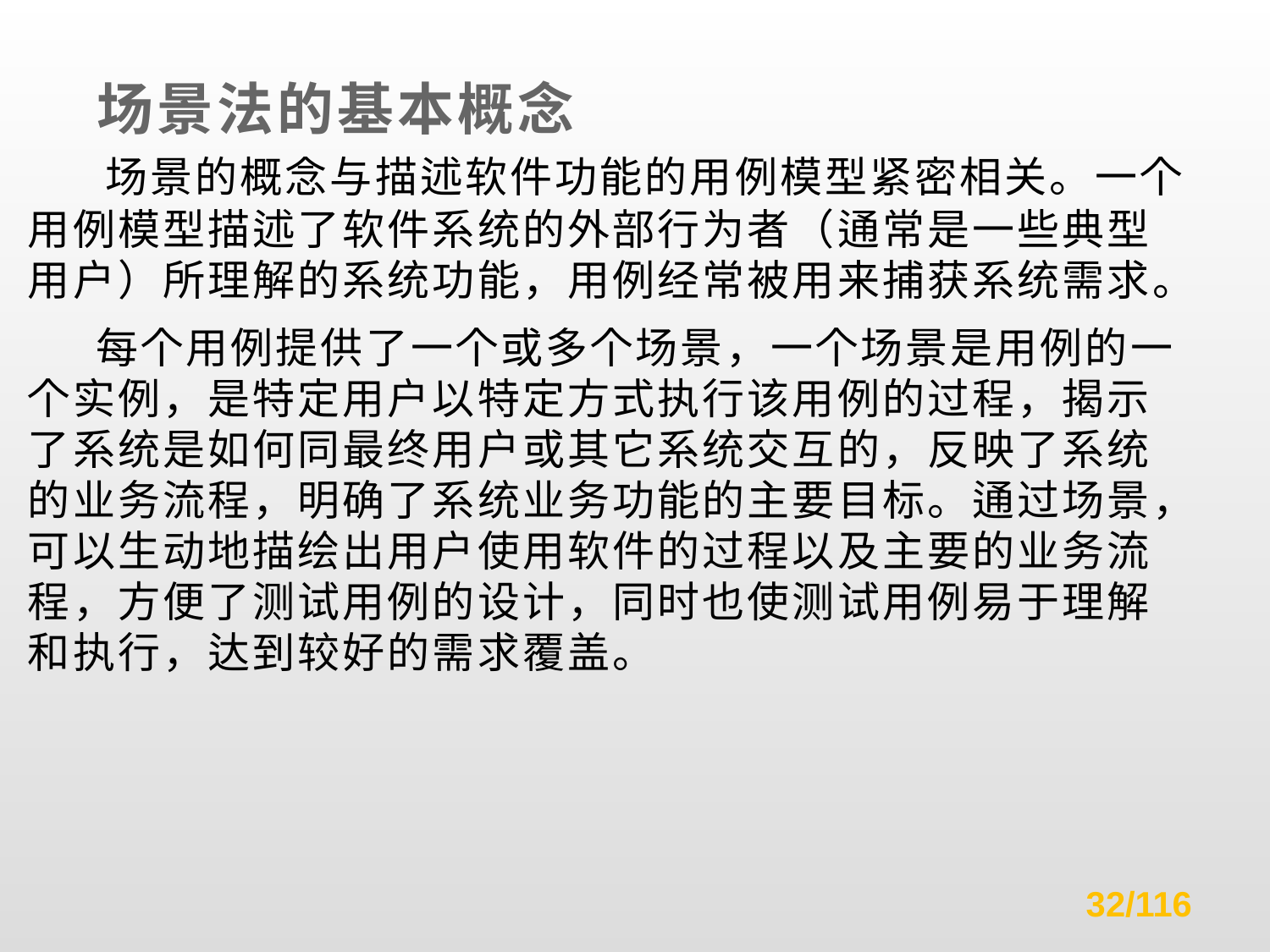

# 场景法的基本概念
    场景的概念与描述软件功能的用例模型紧密相关。一个用例模型描述了软件系统的外部行为者（通常是一些典型用户）所理解的系统功能，用例经常被用来捕获系统需求。
    每个用例提供了一个或多个场景，一个场景是用例的一个实例，是特定用户以特定方式执行该用例的过程，揭示了系统是如何同最终用户或其它系统交互的，反映了系统的业务流程，明确了系统业务功能的主要目标。通过场景，可以生动地描绘出用户使用软件的过程以及主要的业务流程，方便了测试用例的设计，同时也使测试用例易于理解和执行，达到较好的需求覆盖。

32/116